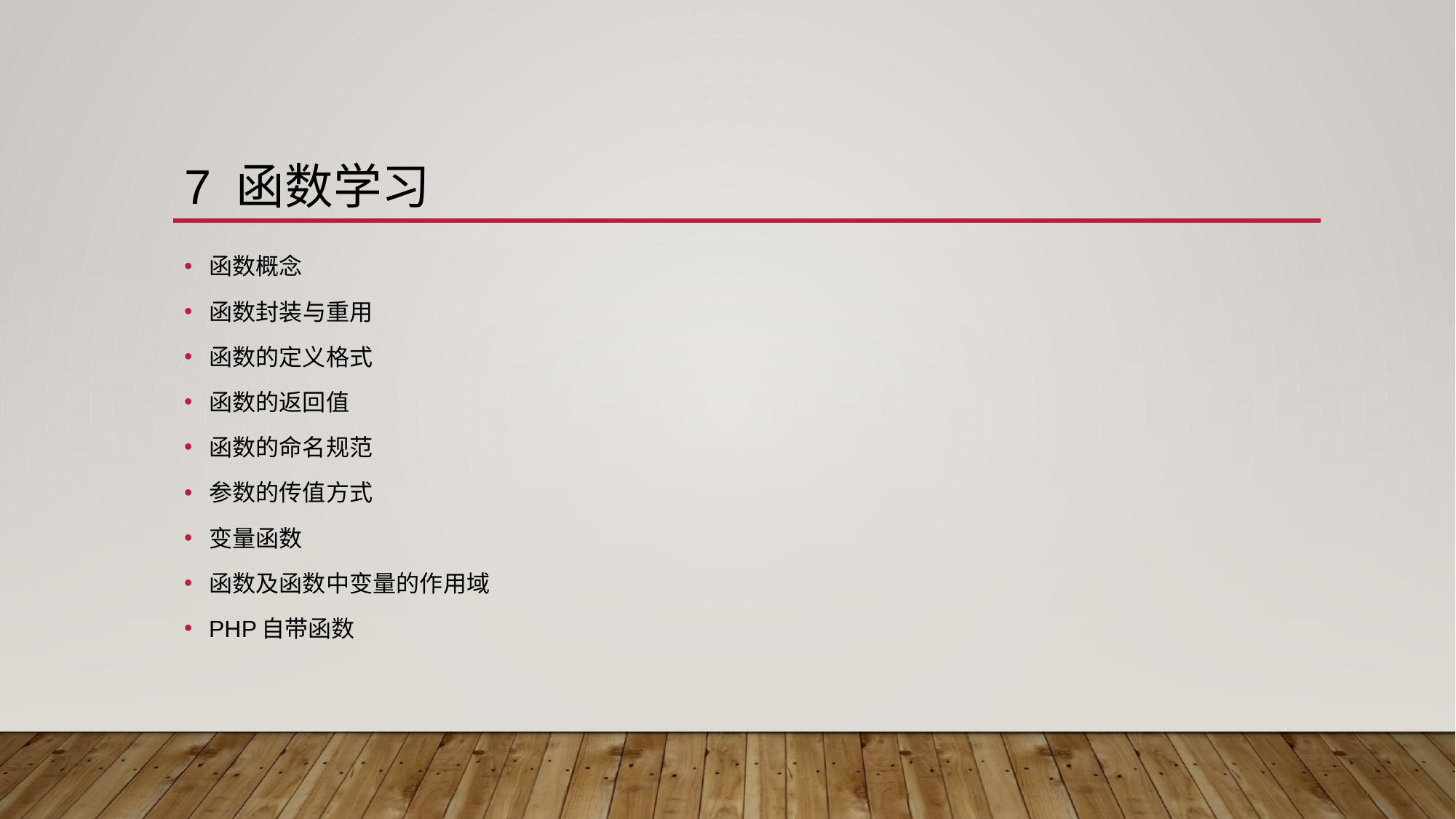

# 7 函数学习
函数概念
函数封装与重用
函数的定义格式
函数的返回值
函数的命名规范
参数的传值方式
变量函数
函数及函数中变量的作用域
PHP自带函数